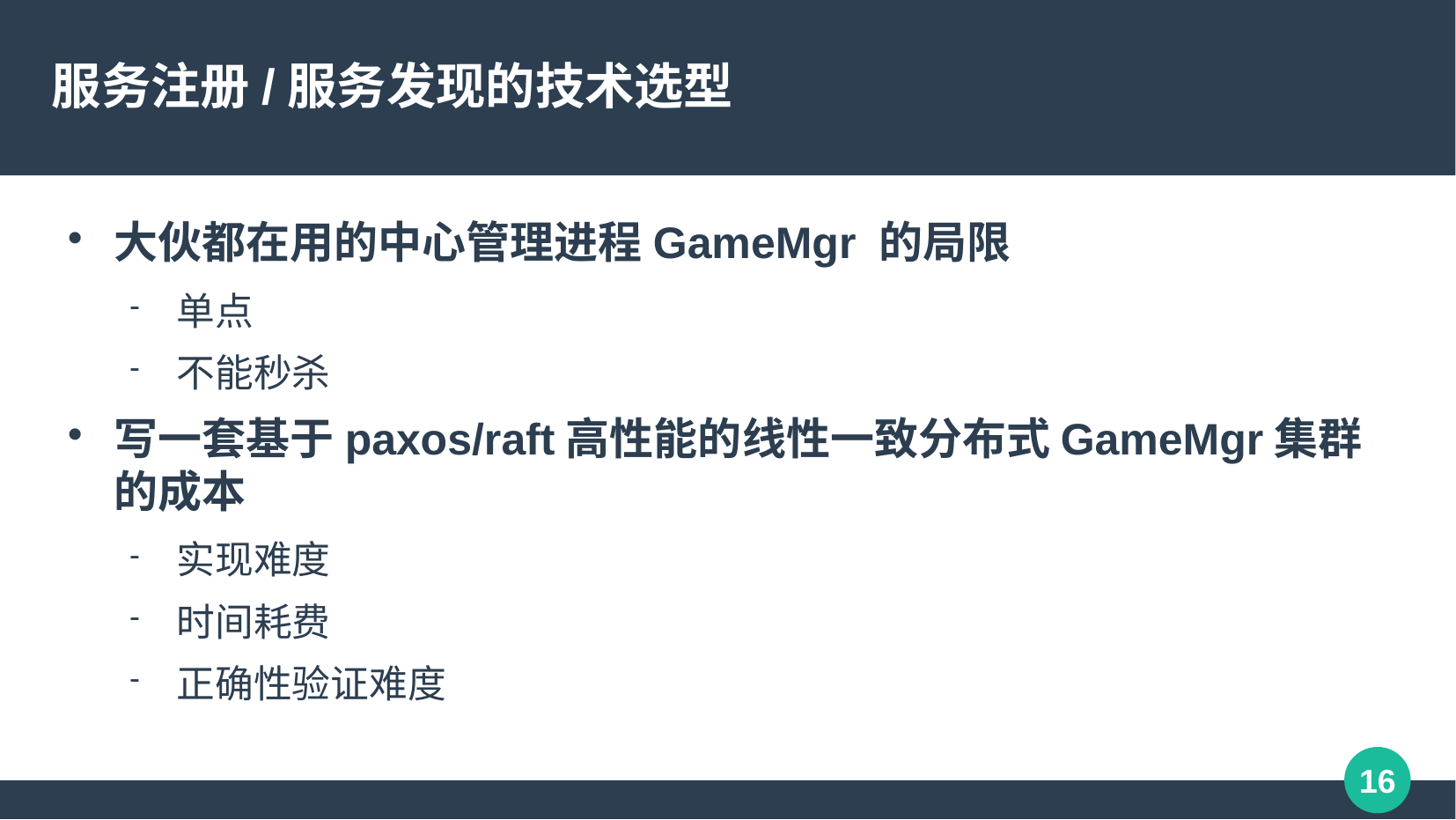

服务注册/服务发现的技术选型
大伙都在用的中心管理进程GameMgr 的局限
单点
不能秒杀
写一套基于paxos/raft高性能的线性一致分布式GameMgr集群的成本
实现难度
时间耗费
正确性验证难度